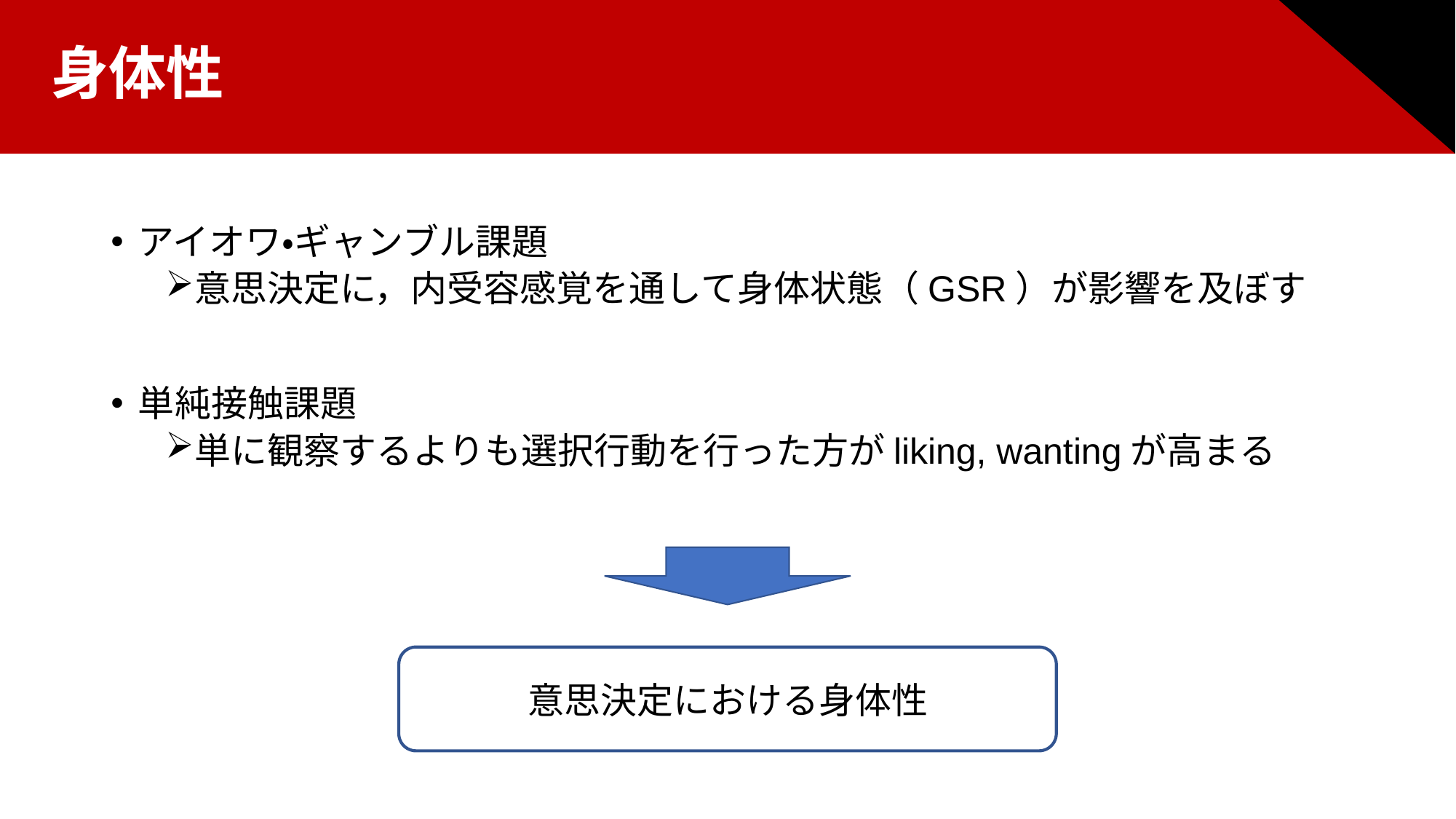

身体性
アイオワ・ギャンブル課題
意思決定に，内受容感覚を通して身体状態（GSR）が影響を及ぼす

単純接触課題
単に観察するよりも選択行動を行った方がliking, wantingが高まる

意思決定における身体性